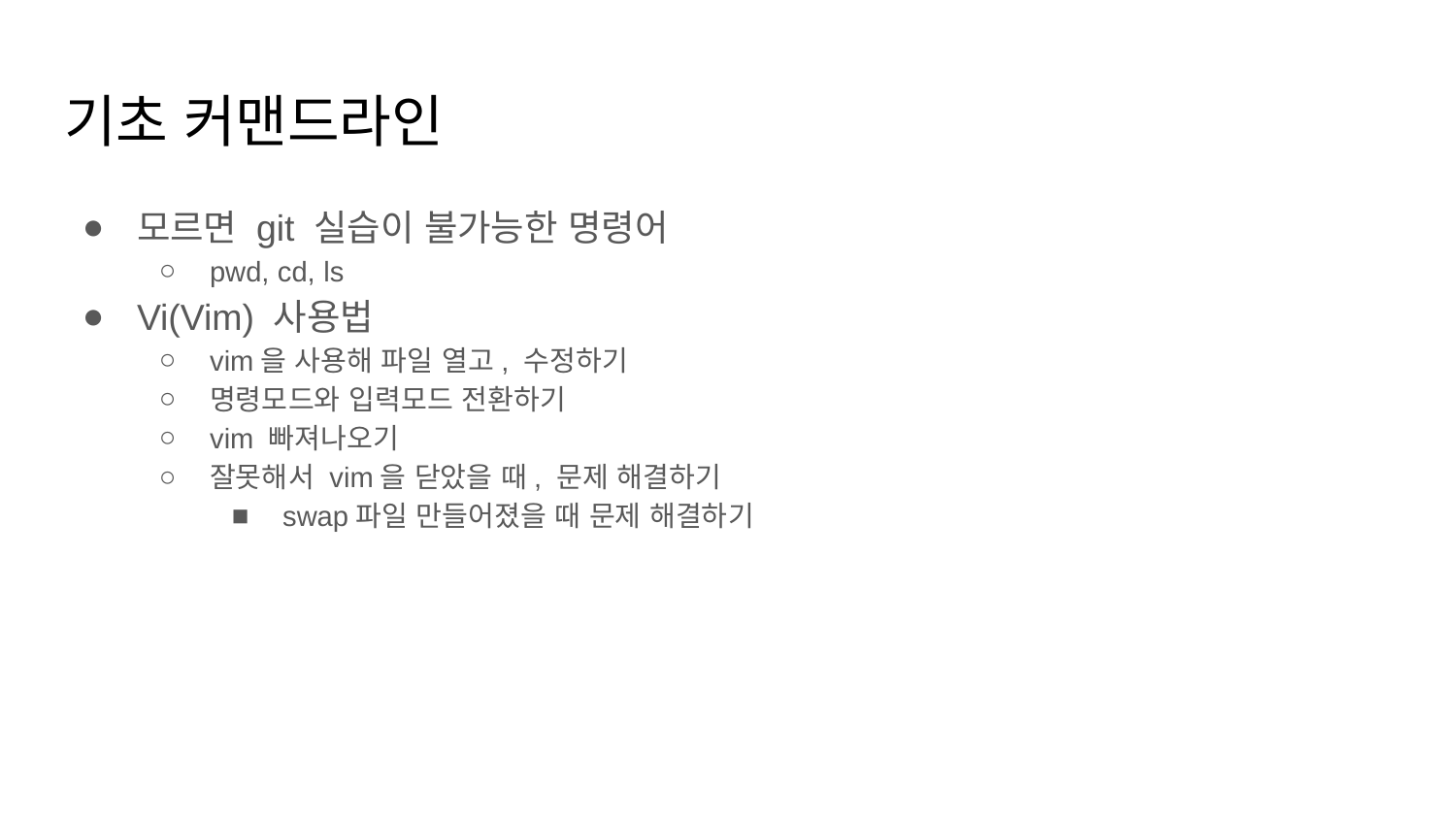

# 기초 커맨드라인
모르면 git 실습이 불가능한 명령어
pwd, cd, ls
Vi(Vim) 사용법
vim을 사용해 파일 열고, 수정하기
명령모드와 입력모드 전환하기
vim 빠져나오기
잘못해서 vim을 닫았을 때, 문제 해결하기
swap파일 만들어졌을 때 문제 해결하기